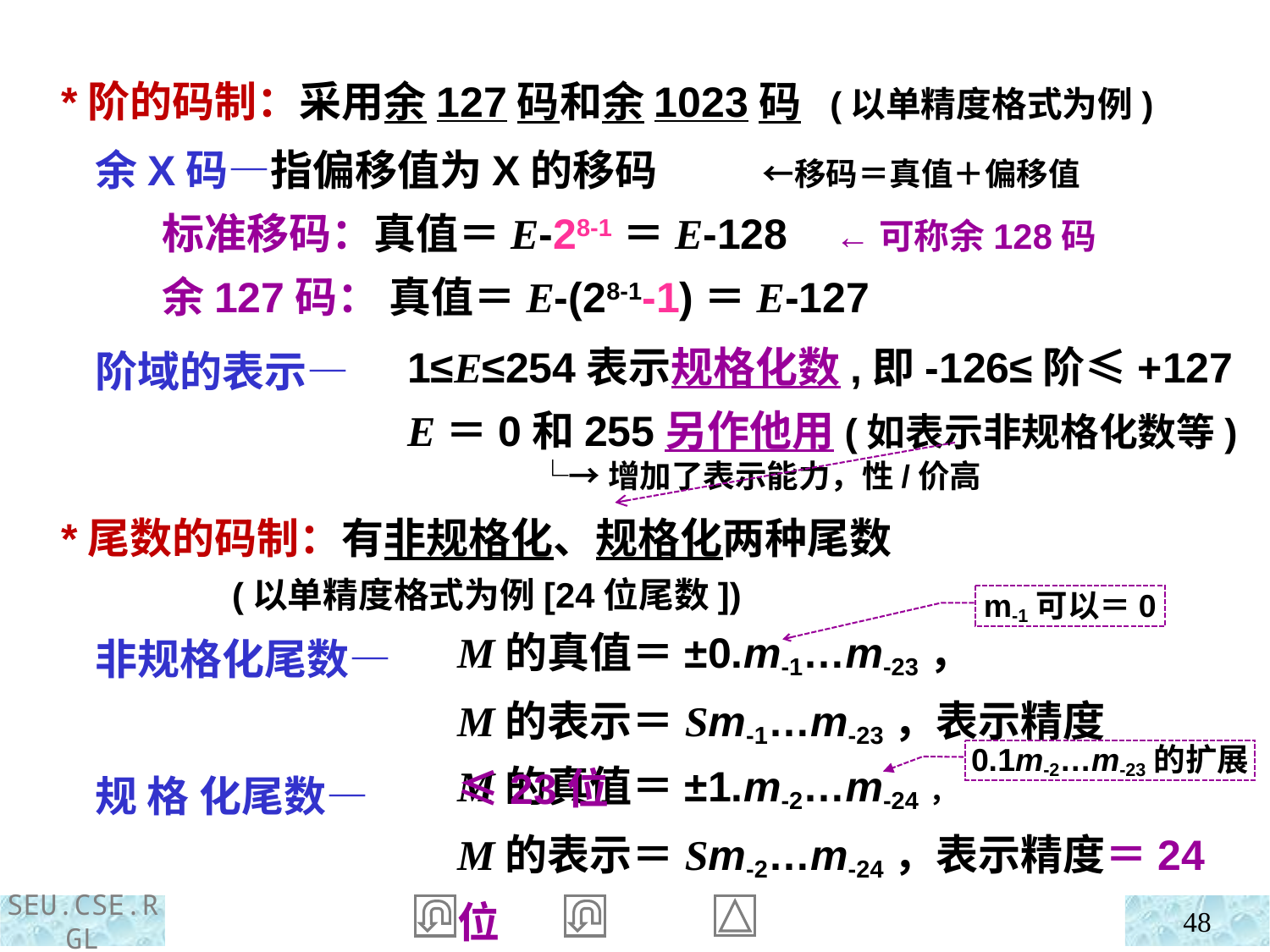

*阶的码制：采用余127码和余1023码  (以单精度格式为例)
     余X码—指偏移值为X的移码           ←移码＝真值＋偏移值
            标准移码：真值＝E-28-1＝E-128    ←可称余128码
            余127码： 真值＝E-(28-1-1)＝E-127
     阶域的表示—
1≤E≤254表示规格化数,即-126≤阶≤+127
E＝0和255另作他用(如表示非规格化数等)
                  └→增加了表示能力，性/价高
  *尾数的码制：有非规格化、规格化两种尾数
                    (以单精度格式为例[24位尾数])
     非规格化尾数—

     规 格 化尾数—
m-1可以＝0
M的真值＝±0.m-1…m-23，
M的表示＝Sm-1…m-23，表示精度≤23位
M的真值＝±1.m-2…m-24，
M的表示＝Sm-2…m-24，表示精度＝24位
0.1m-2…m-23的扩展

48